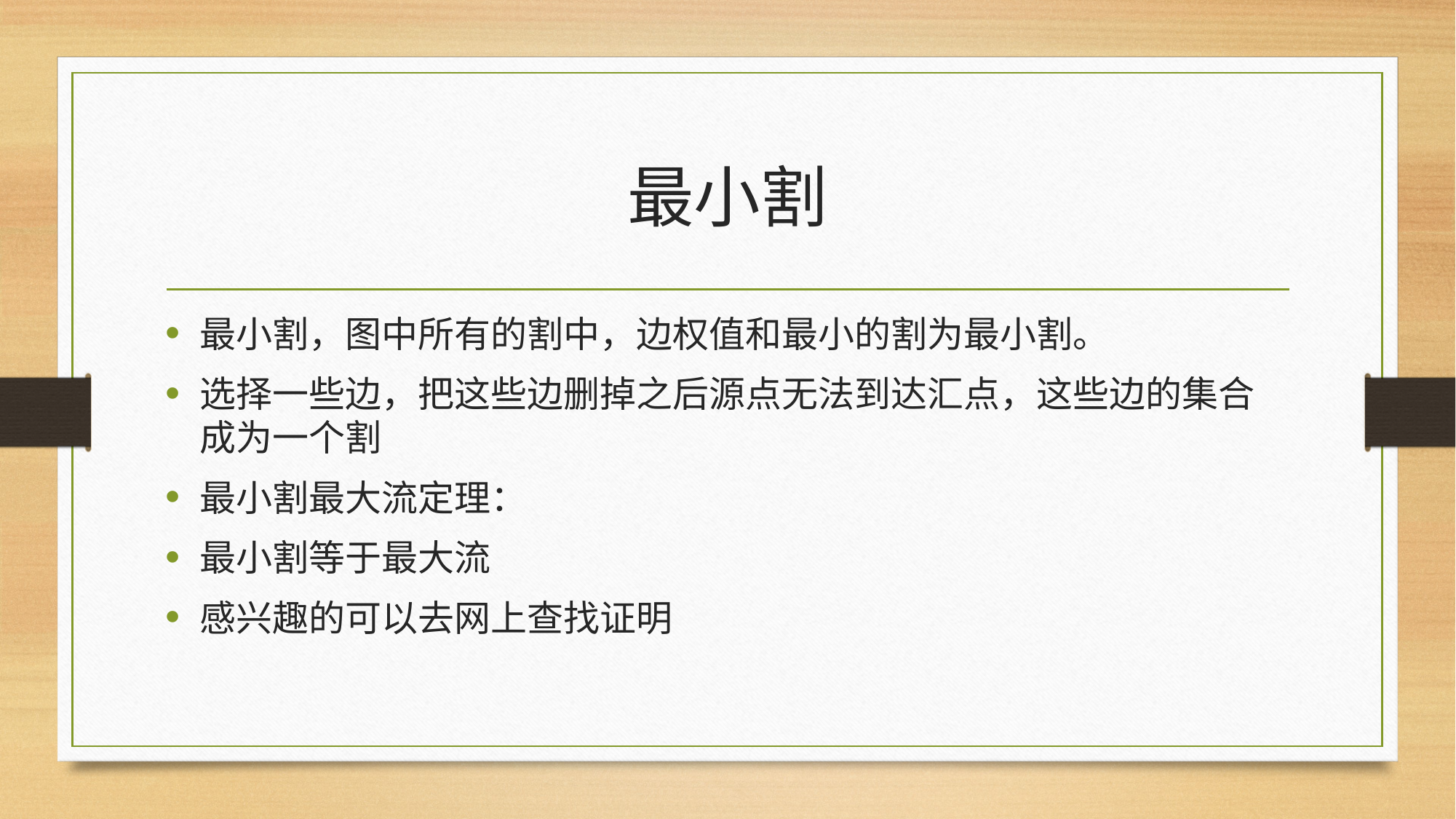

# 最小割
最小割，图中所有的割中，边权值和最小的割为最小割。
选择一些边，把这些边删掉之后源点无法到达汇点，这些边的集合成为一个割
最小割最大流定理：
最小割等于最大流
感兴趣的可以去网上查找证明